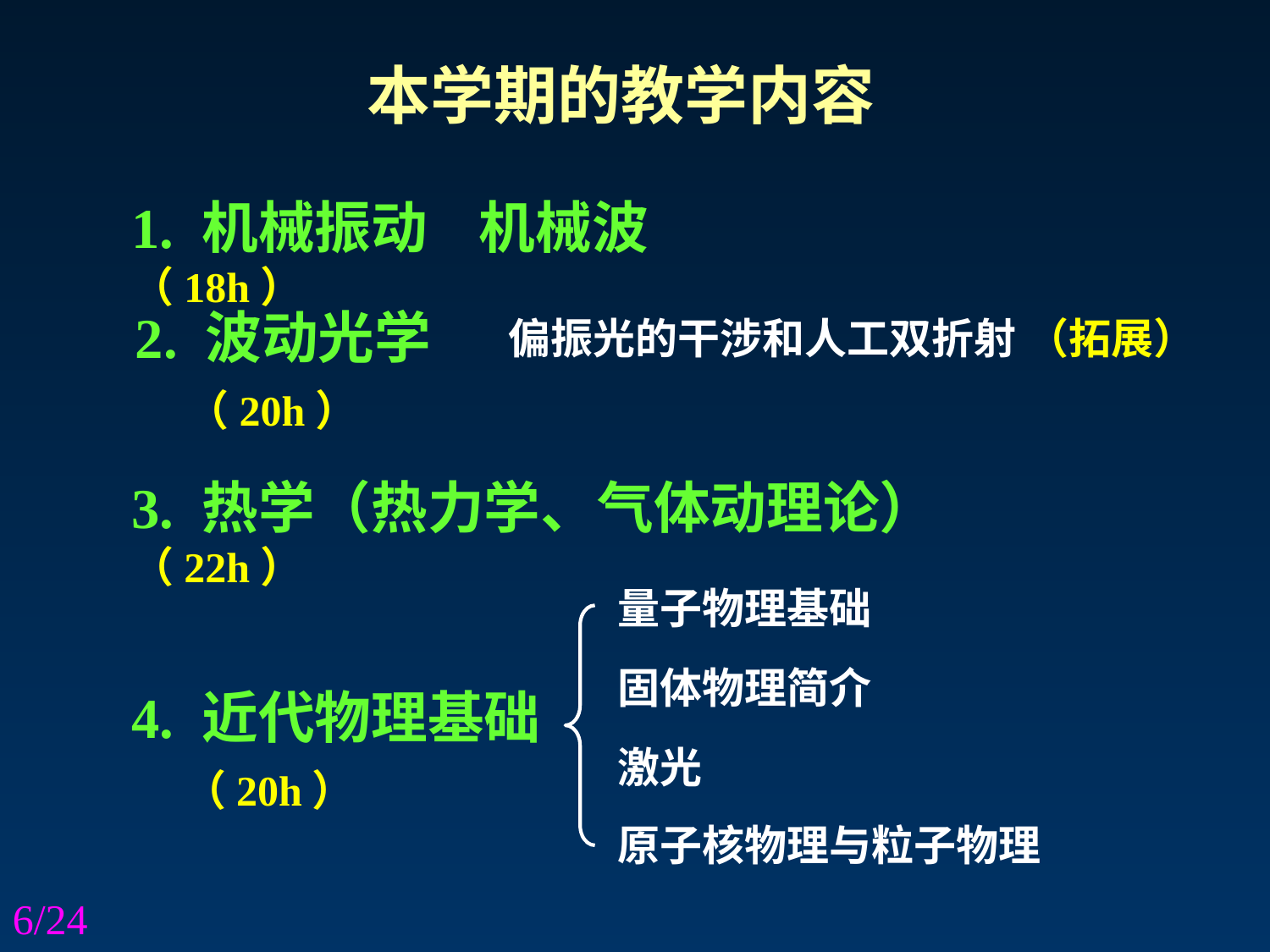

本学期的教学内容
1. 机械振动    机械波   （18h）
2. 波动光学
    （20h）
偏振光的干涉和人工双折射 （拓展）
3. 热学（热力学、气体动理论）  （22h）
量子物理基础

固体物理简介
4. 近代物理基础
   （20h）
激光
原子核物理与粒子物理
6/24